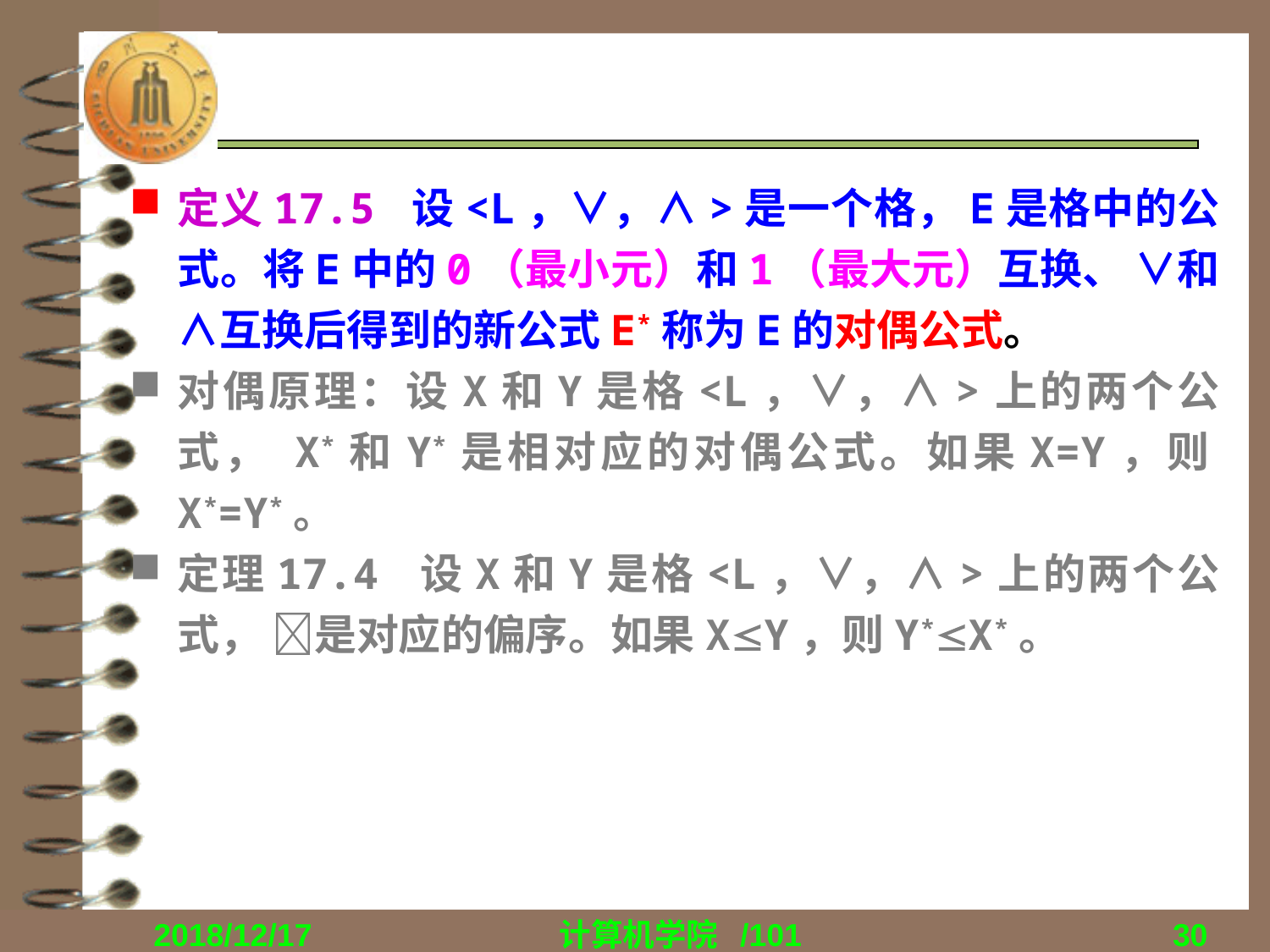

#
定义17.5 设<L，∨，∧>是一个格，E是格中的公式。将E中的0（最小元）和1（最大元）互换、 ∨和∧互换后得到的新公式E*称为E的对偶公式。
对偶原理：设X和Y是格<L，∨，∧>上的两个公式， X*和Y*是相对应的对偶公式。如果X=Y，则X*=Y*。
定理17.4 设X和Y是格<L，∨，∧>上的两个公式， ≤是对应的偏序。如果X≤Y，则Y*≤X*。
2018/12/17
计算机学院  /101
30